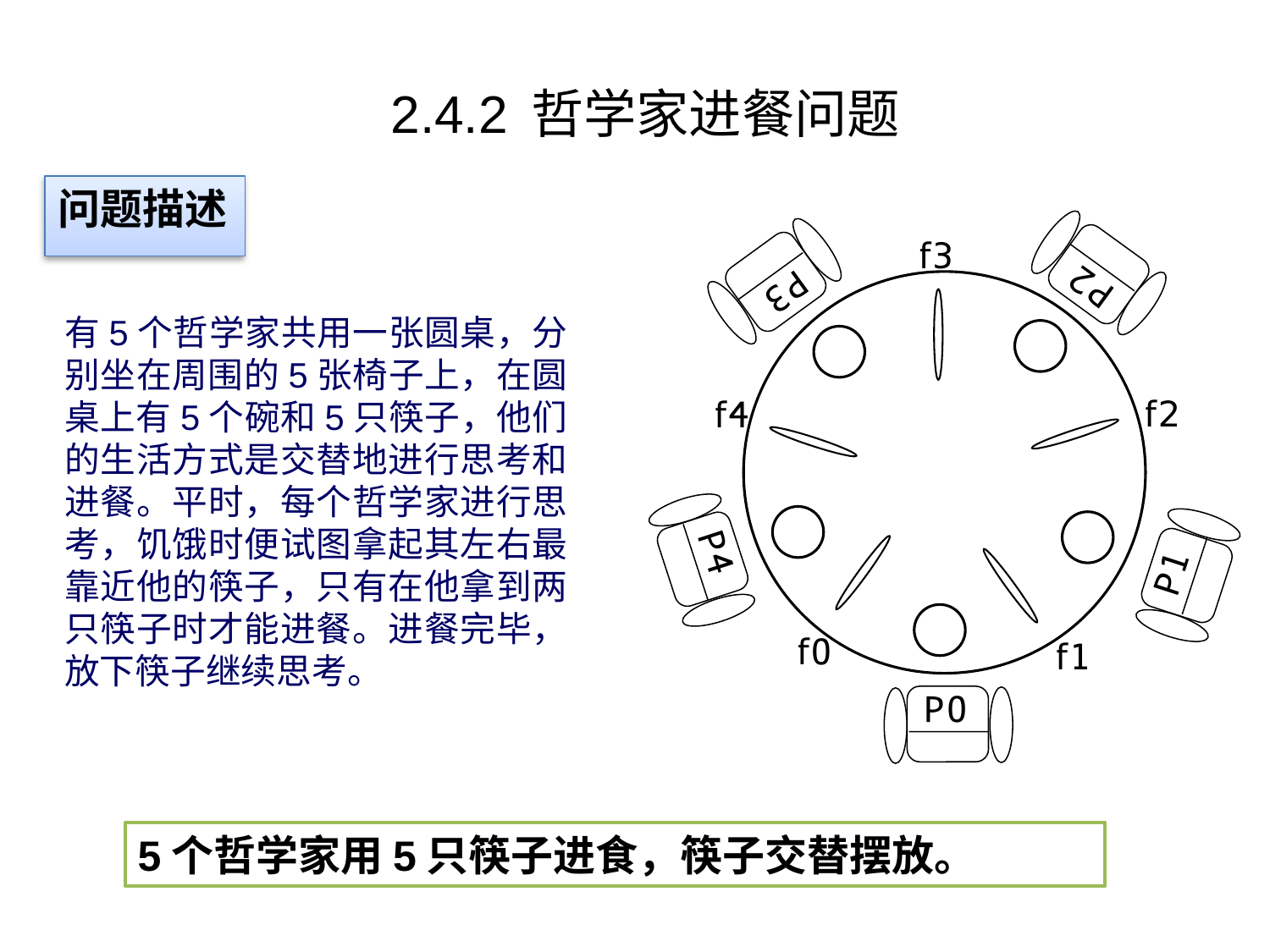

# 2.4.2 哲学家进餐问题
问题描述
f3
P2

P3

f2
f4

P4

P1

f0
f1
P0

有5个哲学家共用一张圆桌，分别坐在周围的5张椅子上，在圆桌上有5个碗和5只筷子，他们的生活方式是交替地进行思考和进餐。平时，每个哲学家进行思考，饥饿时便试图拿起其左右最靠近他的筷子，只有在他拿到两只筷子时才能进餐。进餐完毕，放下筷子继续思考。
5个哲学家用5只筷子进食，筷子交替摆放。